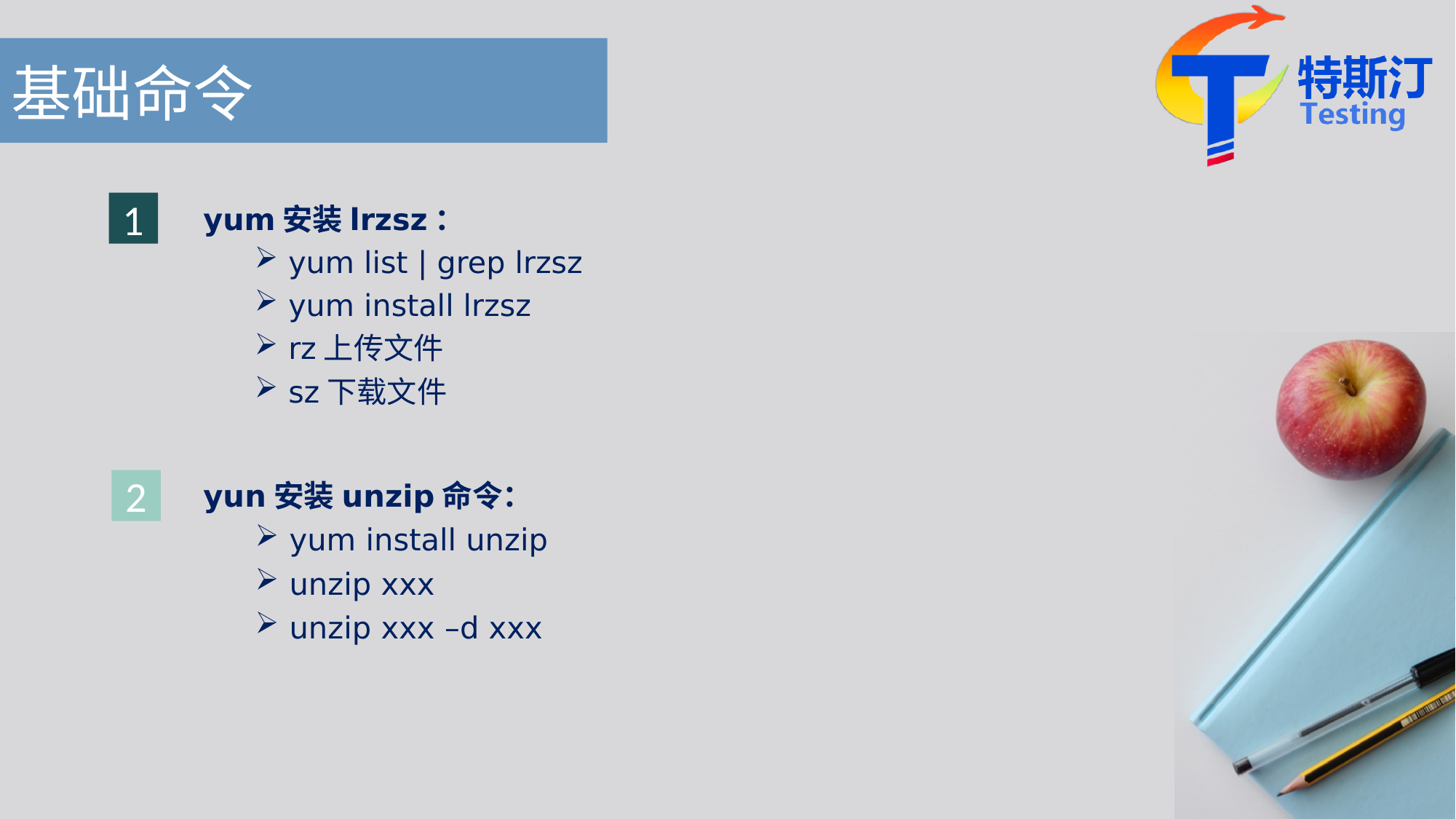

# 基础命令
yum安装lrzsz：
yum list | grep lrzsz
yum install lrzsz
rz上传文件
sz下载文件
1
yun安装unzip命令：
yum install unzip
unzip xxx
unzip xxx –d xxx
2